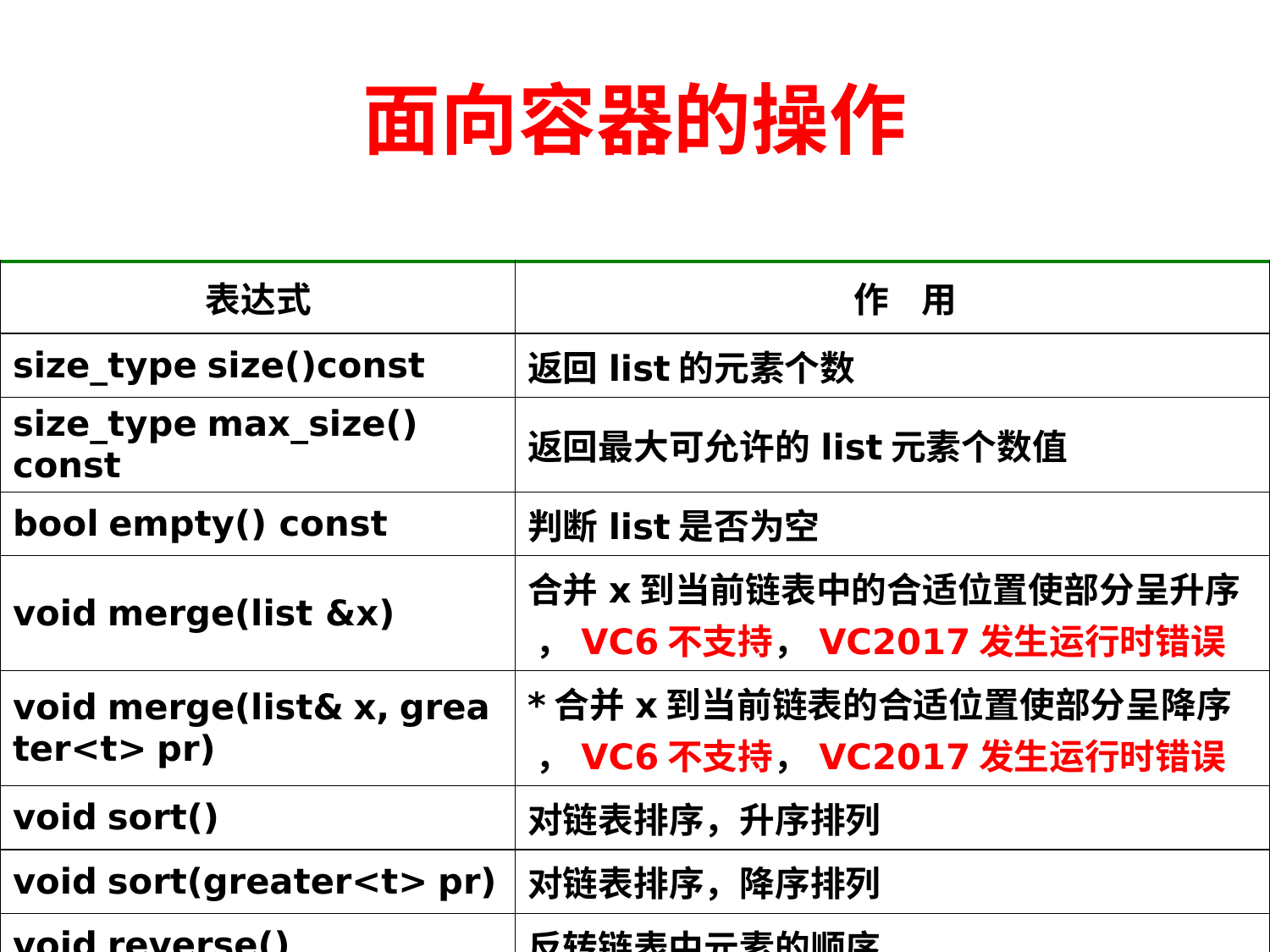

# 面向容器的操作
| 表达式 | 作 用 |
| --- | --- |
| size\_type size()const | 返回list的元素个数 |
| size\_type max\_size() const | 返回最大可允许的list元素个数值 |
| bool empty() const | 判断list是否为空 |
| void merge(list &x) | 合并x到当前链表中的合适位置使部分呈升序 ，VC6不支持，VC2017发生运行时错误 |
| void merge(list& x, greater<t> pr) | \*合并x到当前链表的合适位置使部分呈降序 ，VC6不支持，VC2017发生运行时错误 |
| void sort() | 对链表排序，升序排列 |
| void sort(greater<t> pr) | 对链表排序，降序排列 |
| void reverse() | 反转链表中元素的顺序 |